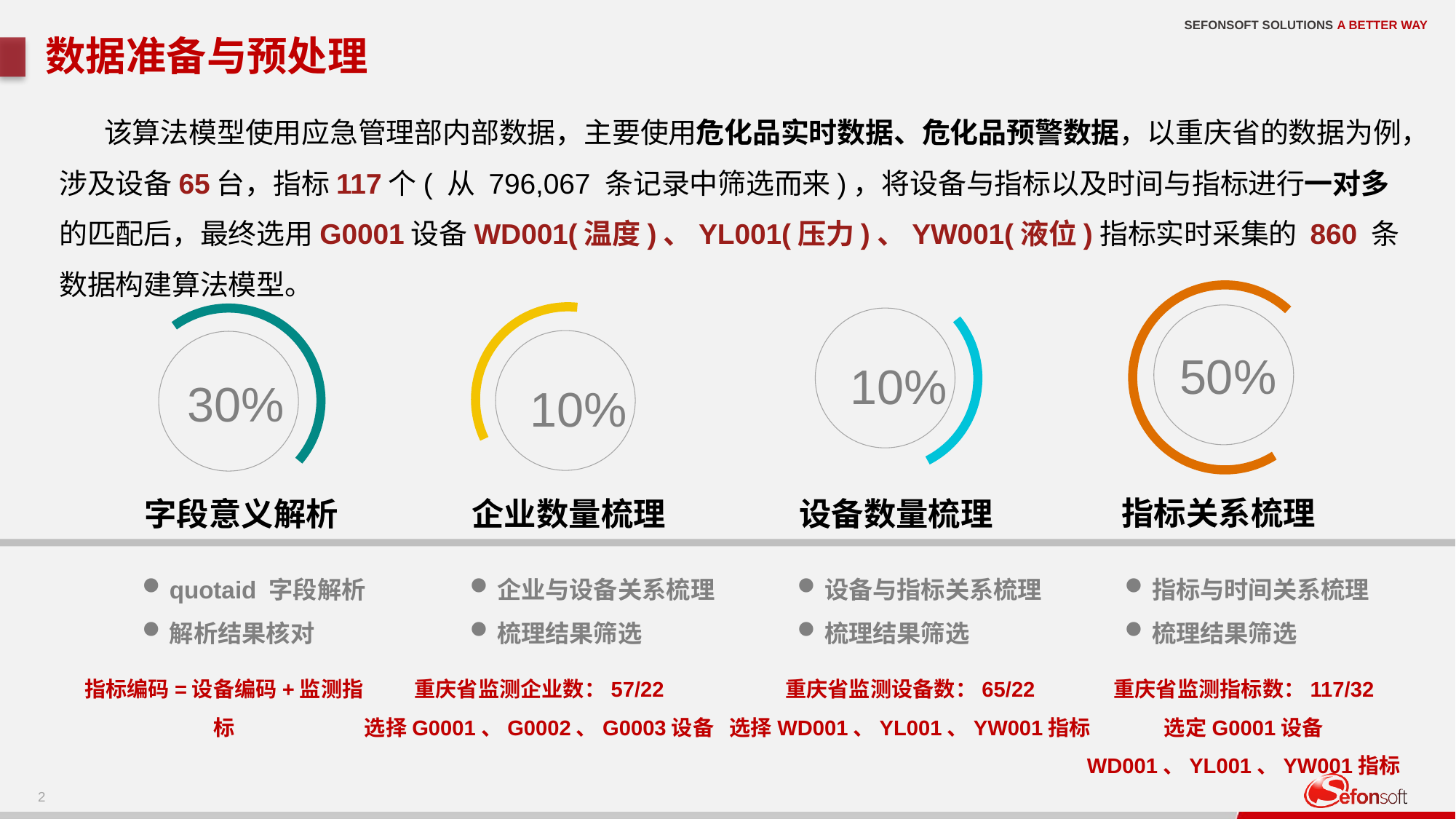

数据准备与预处理
      该算法模型使用应急管理部内部数据，主要使用危化品实时数据、危化品预警数据，以重庆省的数据为例，涉及设备65台，指标117个( 从 796,067 条记录中筛选而来)，将设备与指标以及时间与指标进行一对多的匹配后，最终选用G0001设备WD001(温度)、YL001(压力)、YW001(液位)指标实时采集的 860 条数据构建算法模型。

50%
10%
30%
10%
指标关系梳理
企业数量梳理
设备数量梳理
字段意义解析

quotaid 字段解析
解析结果核对
企业与设备关系梳理
梳理结果筛选
设备与指标关系梳理
梳理结果筛选
指标与时间关系梳理
梳理结果筛选
指标编码=设备编码+监测指标
重庆省监测企业数：57/22
选择G0001、G0002、G0003设备
重庆省监测设备数：65/22
选择WD001、YL001、YW001指标
重庆省监测指标数：117/32
选定G0001设备
WD001、YL001、YW001指标